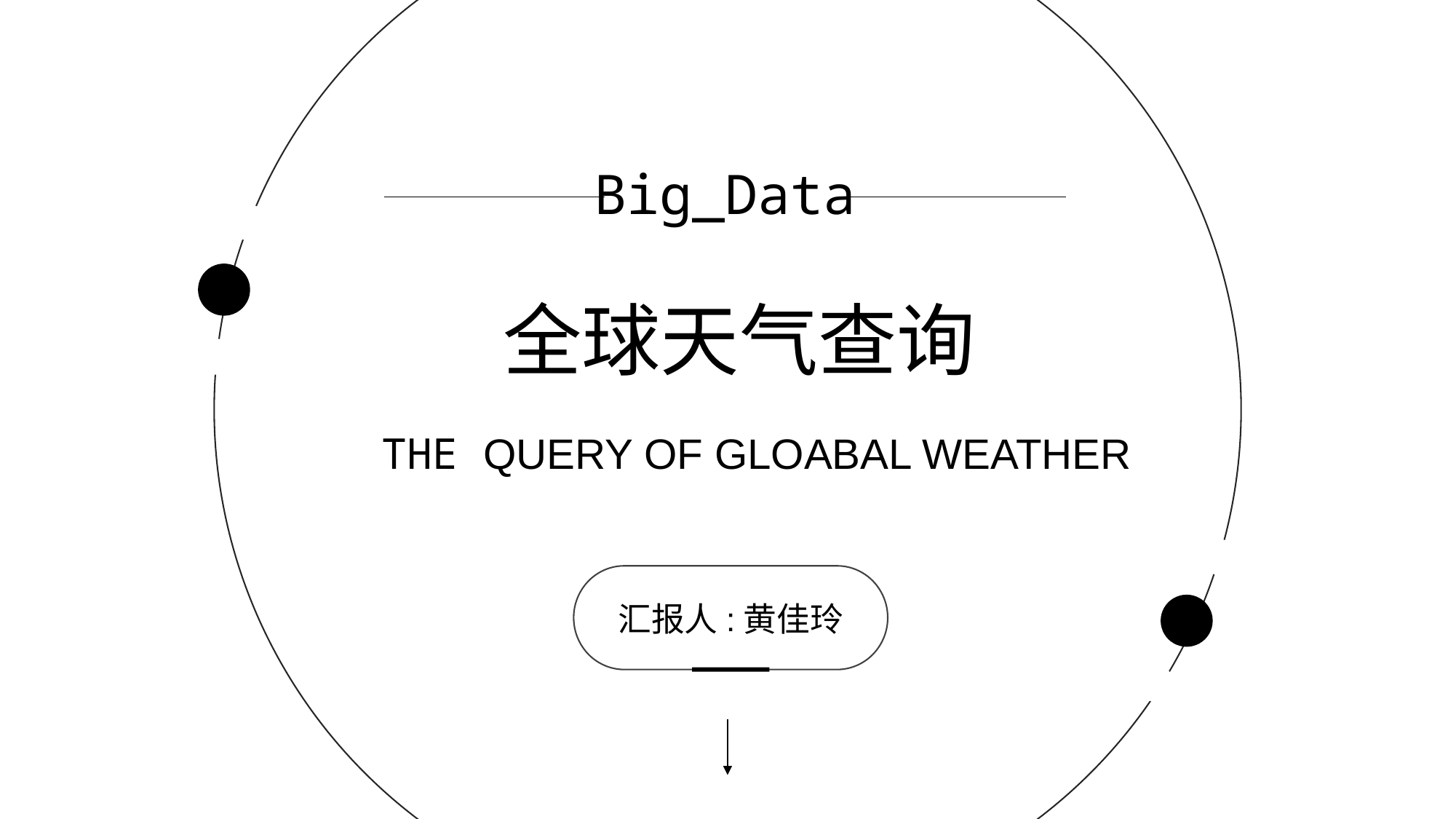

Big_Data
全球天气查询
THE QUERY OF GLOABAL WEATHER

汇报人:黄佳玲